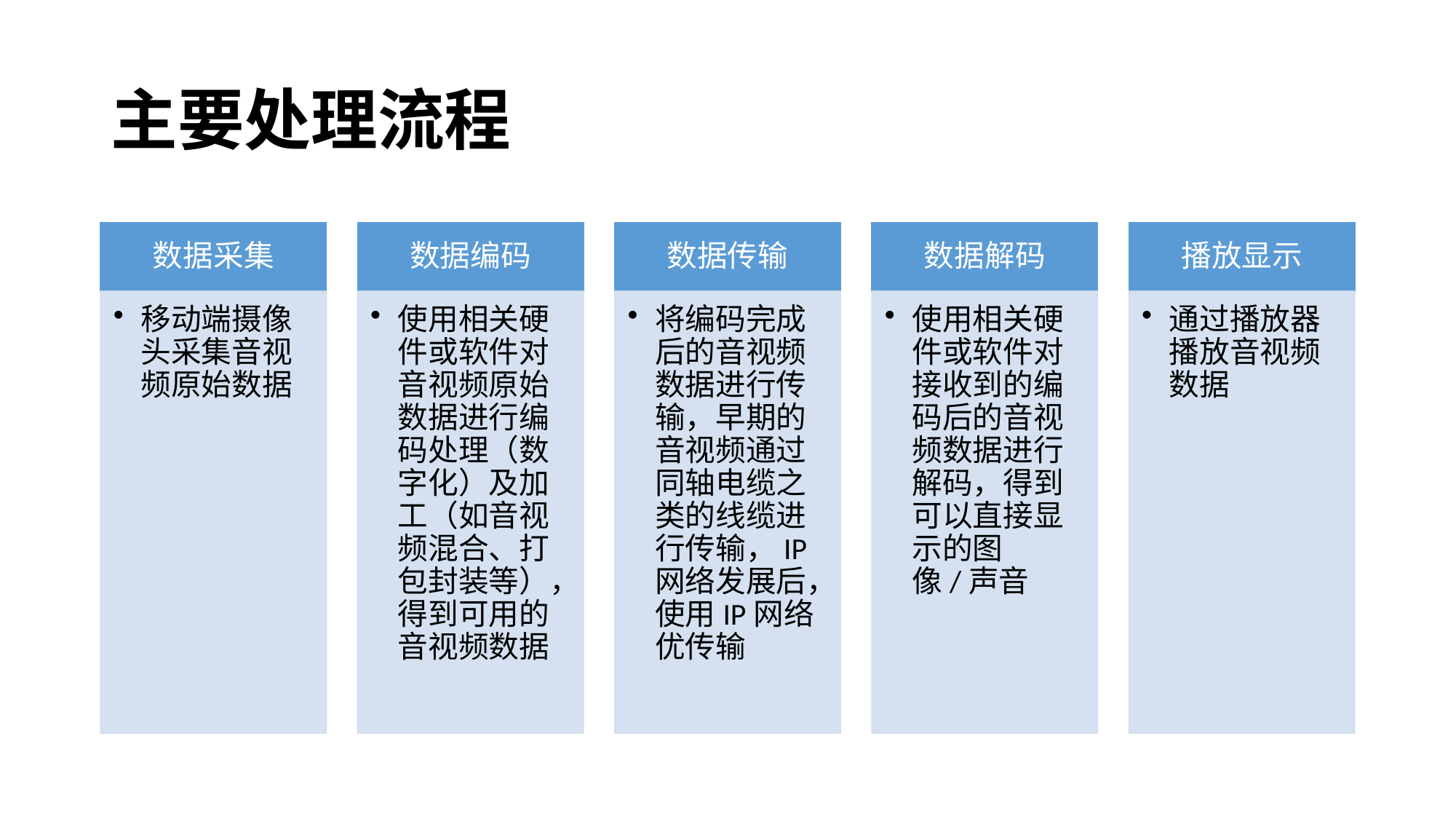

# 主要处理流程
数据采集
移动端摄像头采集音视频原始数据
数据编码
使用相关硬件或软件对音视频原始数据进行编码处理（数字化）及加工（如音视频混合、打包封装等），得到可用的音视频数据
数据传输
将编码完成后的音视频数据进行传输，早期的音视频通过同轴电缆之类的线缆进行传输，IP网络发展后，使用IP网络优传输
数据解码
使用相关硬件或软件对接收到的编码后的音视频数据进行解码，得到可以直接显示的图像/声音
播放显示
通过播放器播放音视频数据